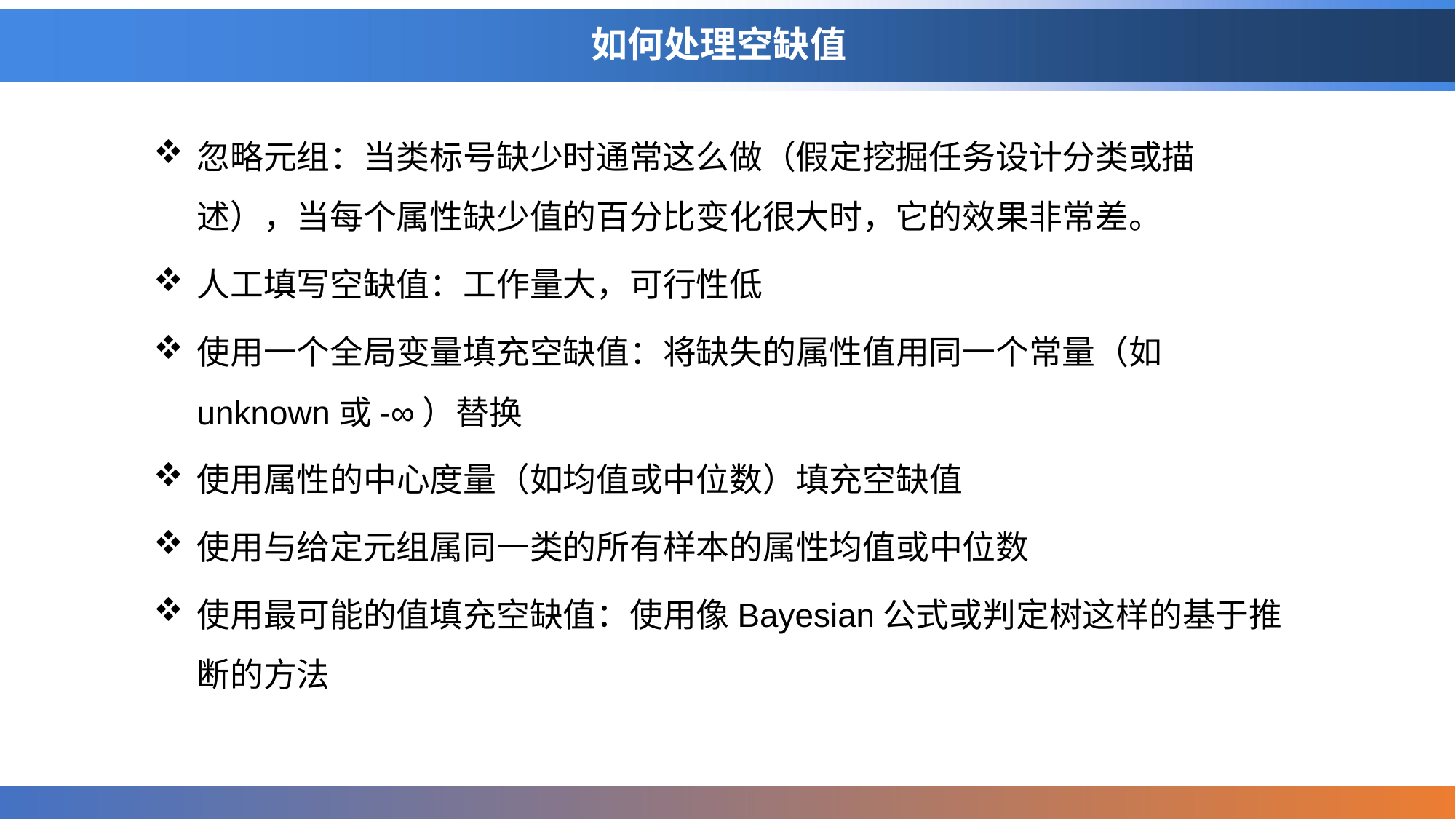

# 如何处理空缺值
忽略元组：当类标号缺少时通常这么做（假定挖掘任务设计分类或描述），当每个属性缺少值的百分比变化很大时，它的效果非常差。
人工填写空缺值：工作量大，可行性低
使用一个全局变量填充空缺值：将缺失的属性值用同一个常量（如unknown或-∞）替换
使用属性的中心度量（如均值或中位数）填充空缺值
使用与给定元组属同一类的所有样本的属性均值或中位数
使用最可能的值填充空缺值：使用像Bayesian公式或判定树这样的基于推断的方法